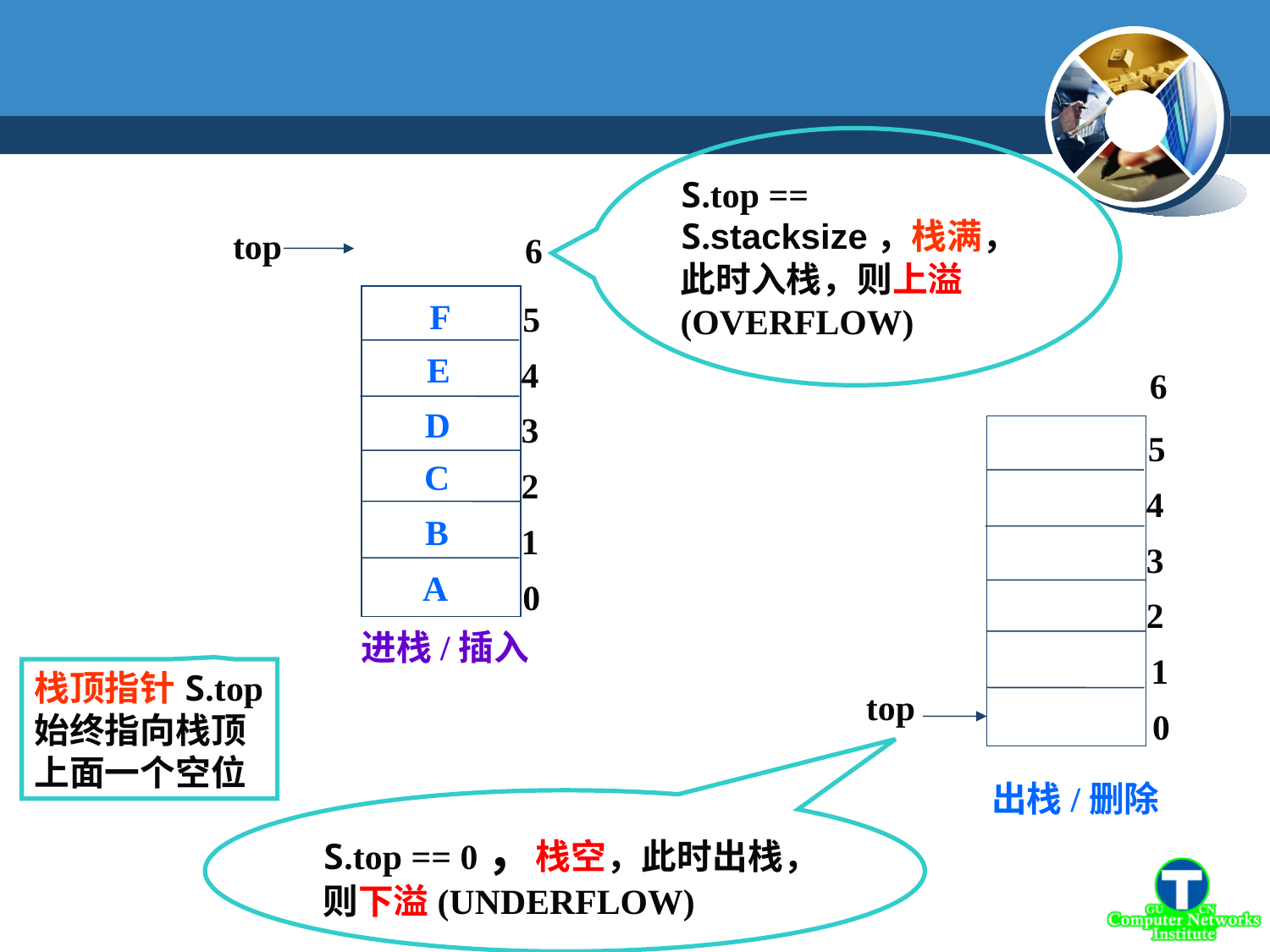

S.top == S.stacksize，栈满，此时入栈，则上溢(OVERFLOW)
top

6

5
4
3
2
1
0
F
E
6
D

5
4
3
2
 1
 0

C
B
A
进栈/插入
栈顶指针S.top始终指向栈顶上面一个空位
top

出栈/删除
S.top == 0，栈空，此时出栈，则下溢(UNDERFLOW)